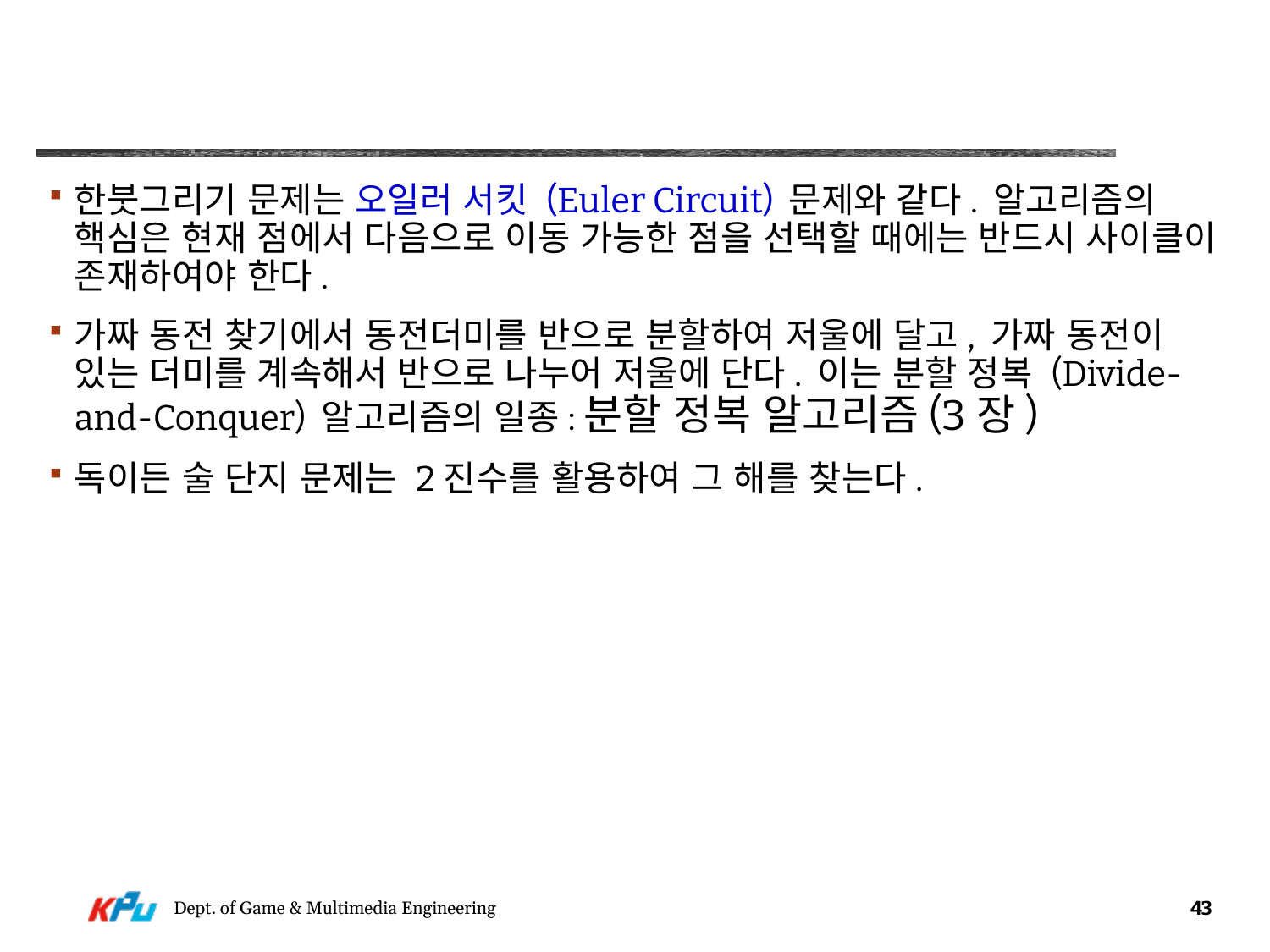

#
한붓그리기 문제는 오일러 서킷 (Euler Circuit) 문제와 같다. 알고리즘의 핵심은 현재 점에서 다음으로 이동 가능한 점을 선택할 때에는 반드시 사이클이 존재하여야 한다.
가짜 동전 찾기에서 동전더미를 반으로 분할하여 저울에 달고, 가짜 동전이 있는 더미를 계속해서 반으로 나누어 저울에 단다. 이는 분할 정복 (Divide-and-Conquer) 알고리즘의 일종:분할 정복 알고리즘(3장)
독이든 술 단지 문제는 2진수를 활용하여 그 해를 찾는다.
Dept. of Game & Multimedia Engineering
43